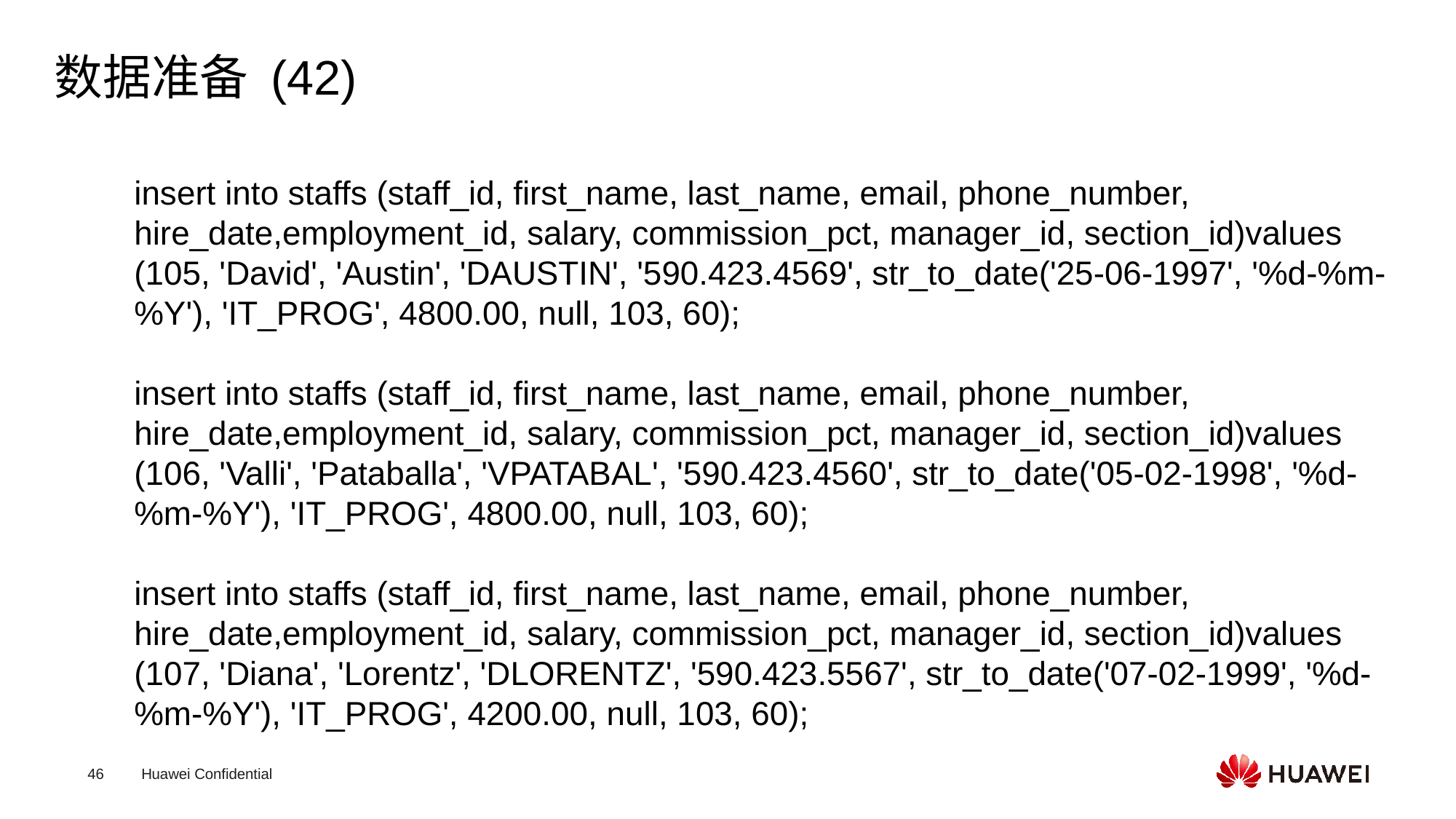

# 数据准备 (42)
insert into staffs (staff_id, first_name, last_name, email, phone_number, hire_date,employment_id, salary, commission_pct, manager_id, section_id)values (105, 'David', 'Austin', 'DAUSTIN', '590.423.4569', str_to_date('25-06-1997', '%d-%m-%Y'), 'IT_PROG', 4800.00, null, 103, 60);insert into staffs (staff_id, first_name, last_name, email, phone_number, hire_date,employment_id, salary, commission_pct, manager_id, section_id)values (106, 'Valli', 'Pataballa', 'VPATABAL', '590.423.4560', str_to_date('05-02-1998', '%d-%m-%Y'), 'IT_PROG', 4800.00, null, 103, 60);insert into staffs (staff_id, first_name, last_name, email, phone_number, hire_date,employment_id, salary, commission_pct, manager_id, section_id)values (107, 'Diana', 'Lorentz', 'DLORENTZ', '590.423.5567', str_to_date('07-02-1999', '%d-%m-%Y'), 'IT_PROG', 4200.00, null, 103, 60);